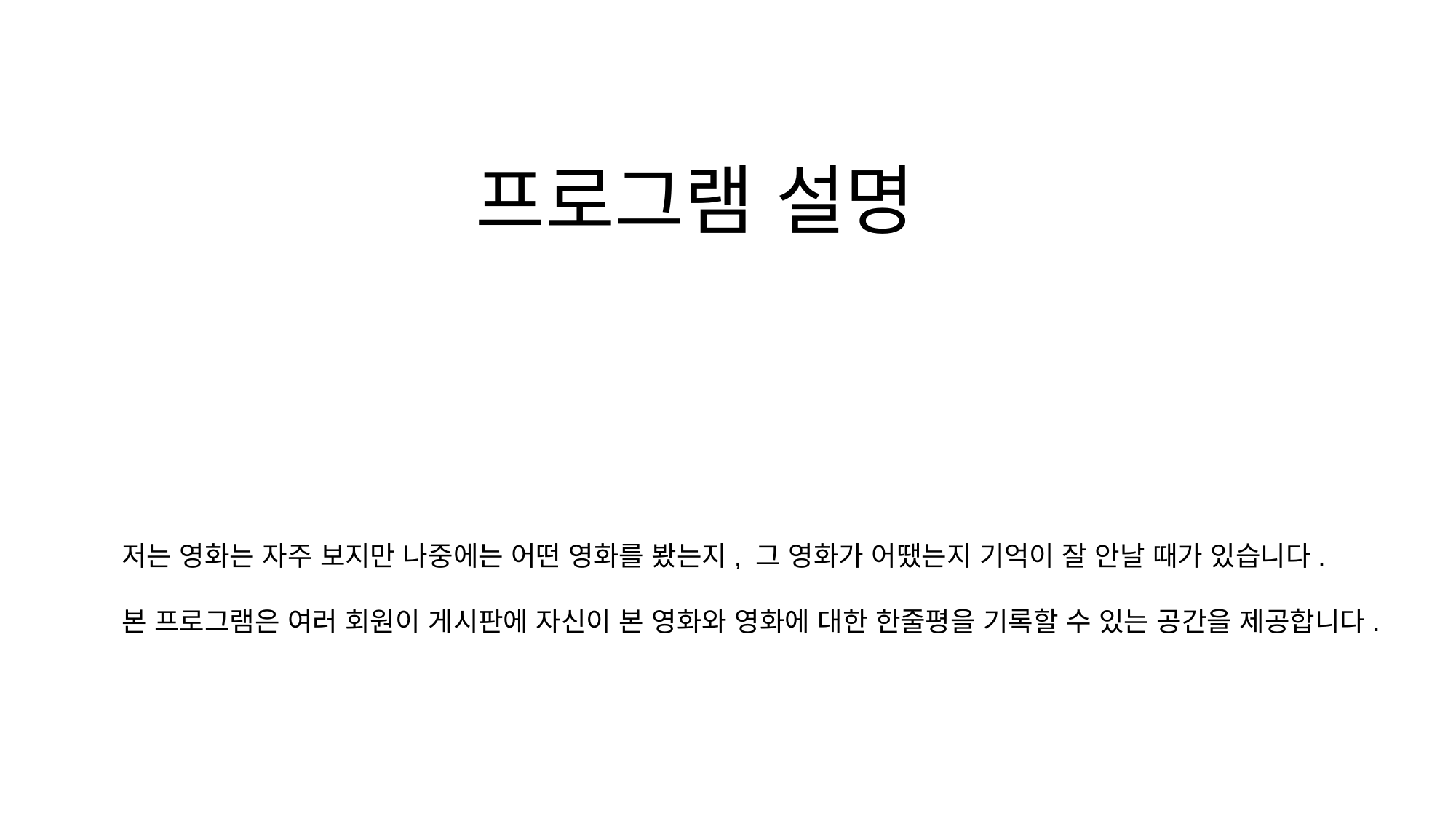

프로그램 설명
저는 영화는 자주 보지만 나중에는 어떤 영화를 봤는지, 그 영화가 어땠는지 기억이 잘 안날 때가 있습니다.

본 프로그램은 여러 회원이 게시판에 자신이 본 영화와 영화에 대한 한줄평을 기록할 수 있는 공간을 제공합니다.